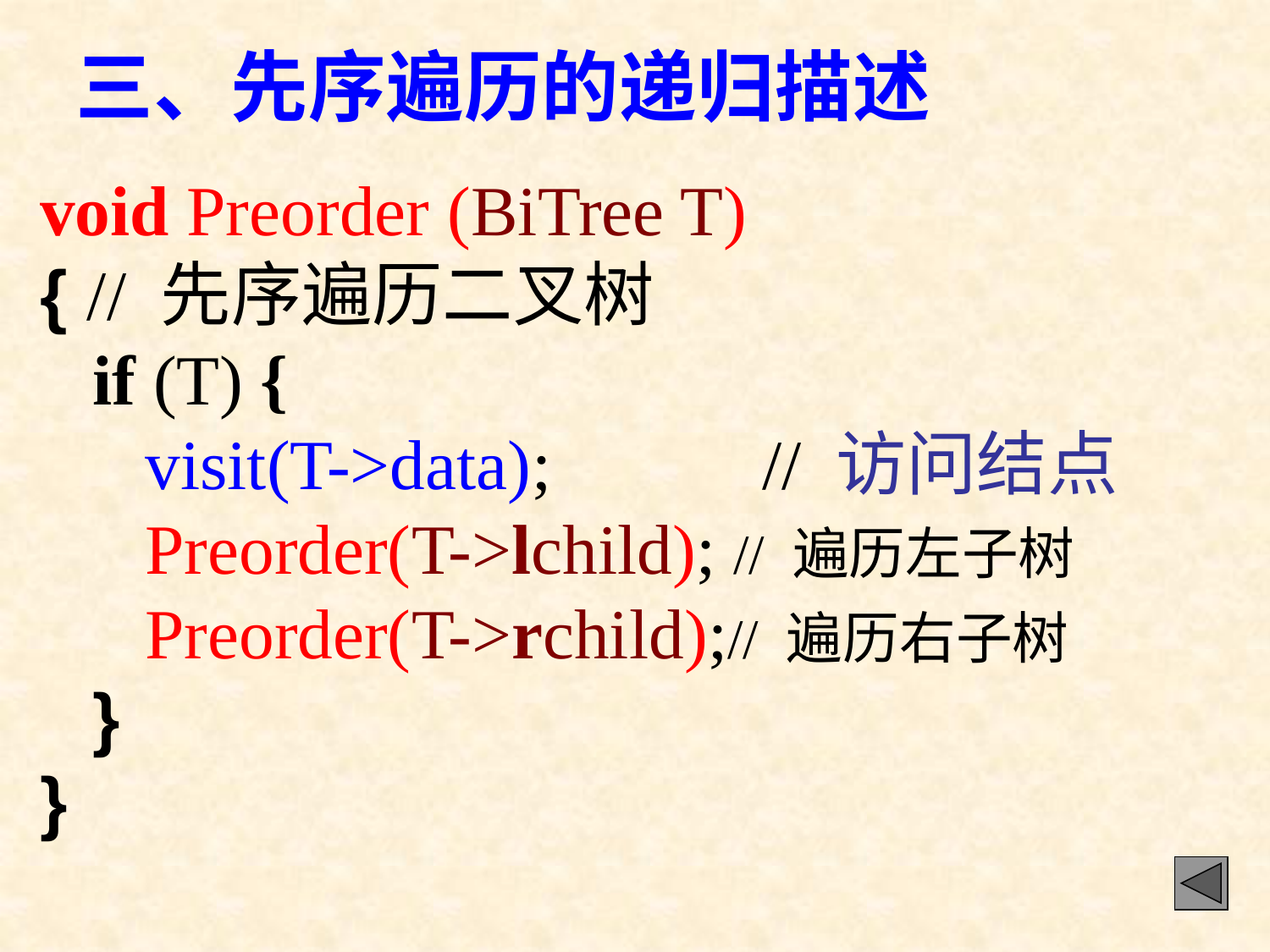

三、先序遍历的递归描述

void Preorder (BiTree T)
{ // 先序遍历二叉树
   if (T) {
      visit(T->data);            // 访问结点
      Preorder(T->lchild); // 遍历左子树
      Preorder(T->rchild);// 遍历右子树
   }
}